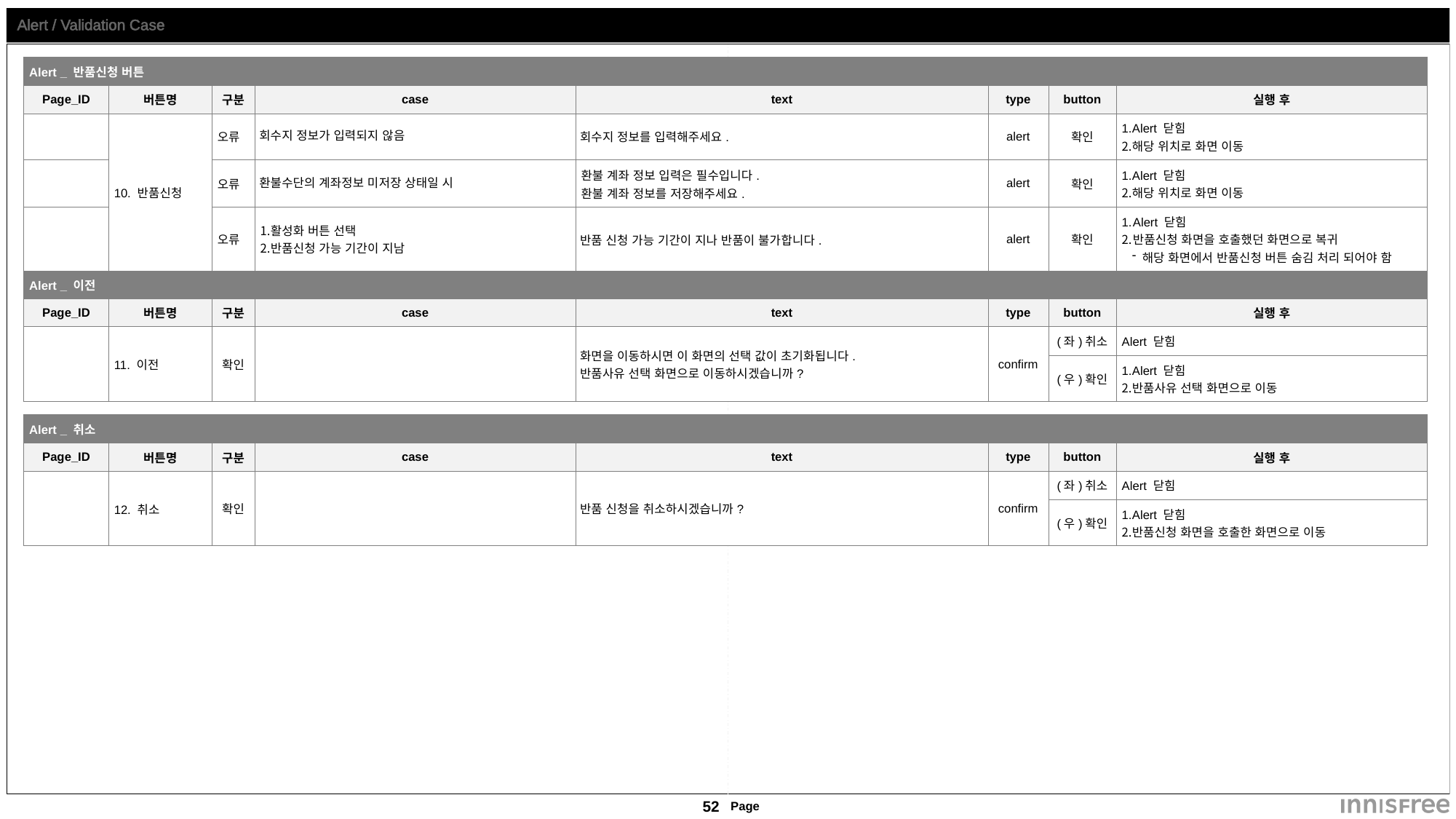

# Alert / Validation Case
| Alert \_ 반품신청 버튼 |  |  |  |  |  |  |  |
| --- | --- | --- | --- | --- | --- | --- | --- |
| Page\_ID | 버튼명 | 구분 | case | text | type | button | 실행 후 |
|  | 10. 반품신청 | 오류 | 회수지 정보가 입력되지 않음 | 회수지 정보를 입력해주세요. | alert | 확인 | Alert 닫힘 해당 위치로 화면 이동 |
|  |  | 오류 | 환불수단의 계좌정보 미저장 상태일 시 | 환불 계좌 정보 입력은 필수입니다. 환불 계좌 정보를 저장해주세요. | alert | 확인 | Alert 닫힘 해당 위치로 화면 이동 |
|  |  | 오류 | 활성화 버튼 선택 반품신청 가능 기간이 지남 | 반품 신청 가능 기간이 지나 반품이 불가합니다. | alert | 확인 | Alert 닫힘 반품신청 화면을 호출했던 화면으로 복귀 해당 화면에서 반품신청 버튼 숨김 처리 되어야 함 |
| Alert \_ 이전 |  |  |  |  |  |  |  |
| --- | --- | --- | --- | --- | --- | --- | --- |
| Page\_ID | 버튼명 | 구분 | case | text | type | button | 실행 후 |
|  | 11. 이전 | 확인 |  | 화면을 이동하시면 이 화면의 선택 값이 초기화됩니다. 반품사유 선택 화면으로 이동하시겠습니까? | confirm | (좌)취소 | Alert 닫힘 |
|  |  |  |  |  |  | (우)확인 | Alert 닫힘 반품사유 선택 화면으로 이동 |
| Alert \_ 취소 |  |  |  |  |  |  |  |
| --- | --- | --- | --- | --- | --- | --- | --- |
| Page\_ID | 버튼명 | 구분 | case | text | type | button | 실행 후 |
|  | 12. 취소 | 확인 |  | 반품 신청을 취소하시겠습니까? | confirm | (좌)취소 | Alert 닫힘 |
|  |  |  |  |  |  | (우)확인 | Alert 닫힘 반품신청 화면을 호출한 화면으로 이동 |